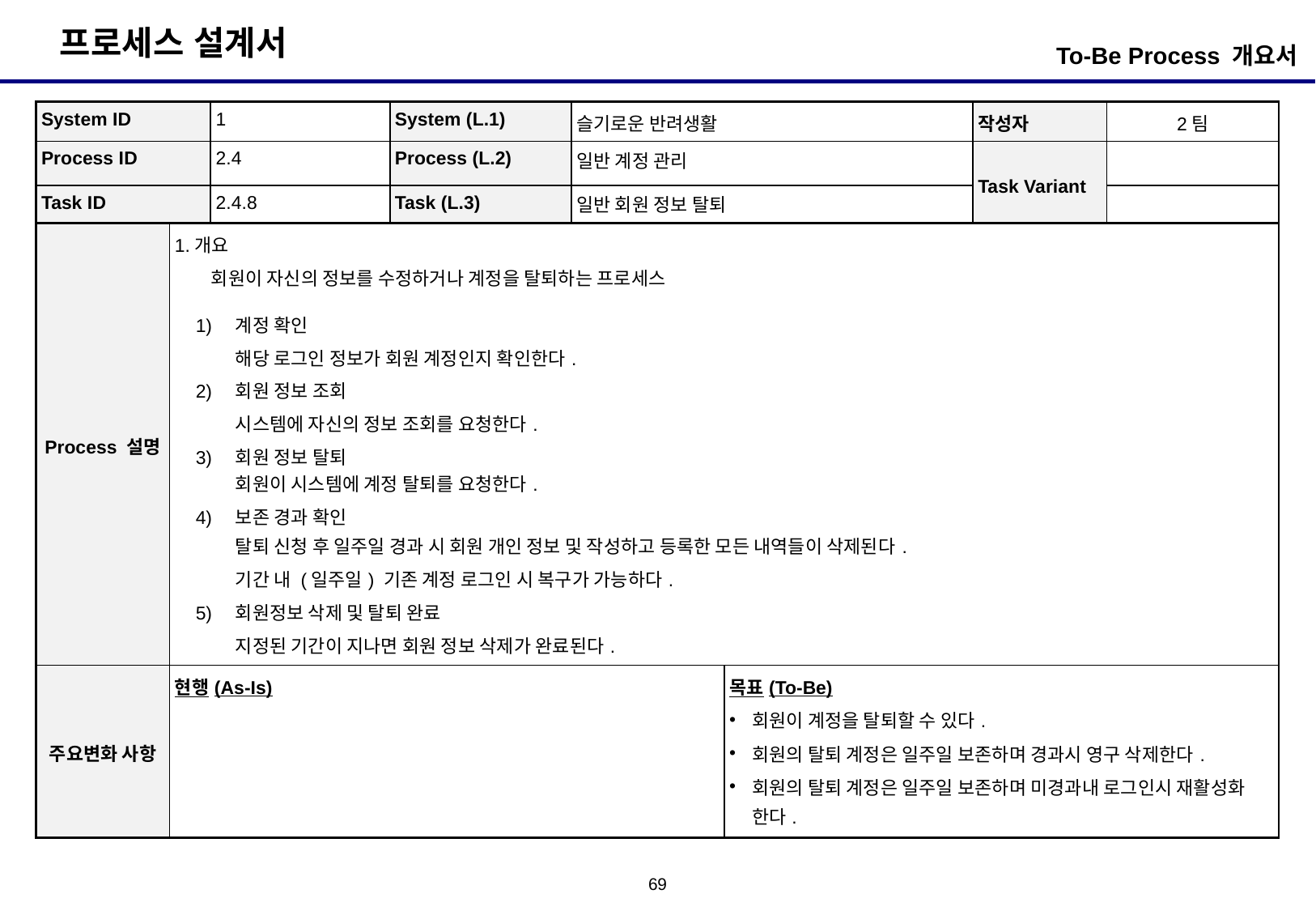

To-Be Process 개요서
| System ID | 1 | System (L.1) | 슬기로운 반려생활 | 작성자 | 2팀 |
| --- | --- | --- | --- | --- | --- |
| Process ID | 2.4 | Process (L.2) | 일반 계정 관리 | Task Variant |  |
| Task ID | 2.4.8 | Task (L.3) | 일반 회원 정보 탈퇴 |  |  |
| Process 설명 | 1.개요 회원이 자신의 정보를 수정하거나 계정을 탈퇴하는 프로세스 계정 확인 해당 로그인 정보가 회원 계정인지 확인한다. 회원 정보 조회 시스템에 자신의 정보 조회를 요청한다. 회원 정보 탈퇴 회원이 시스템에 계정 탈퇴를 요청한다. 보존 경과 확인 탈퇴 신청 후 일주일 경과 시 회원 개인 정보 및 작성하고 등록한 모든 내역들이 삭제된다. 기간 내 (일주일) 기존 계정 로그인 시 복구가 가능하다. 회원정보 삭제 및 탈퇴 완료 지정된 기간이 지나면 회원 정보 삭제가 완료된다. |  |
| --- | --- | --- |
| 주요변화 사항 | 현행(As-Is) | 목표(To-Be) 회원이 계정을 탈퇴할 수 있다. 회원의 탈퇴 계정은 일주일 보존하며 경과시 영구 삭제한다. 회원의 탈퇴 계정은 일주일 보존하며 미경과내 로그인시 재활성화 한다. |